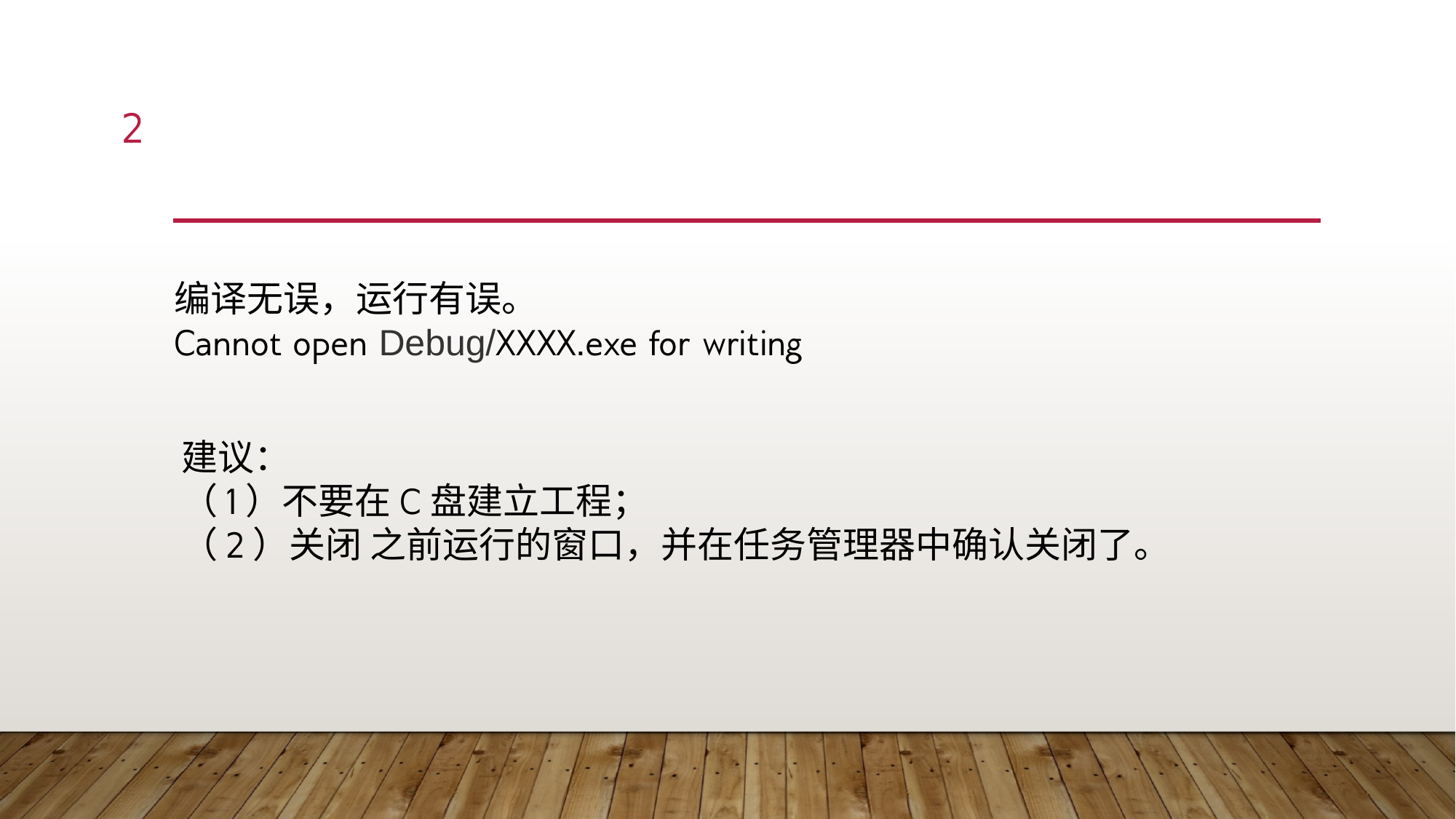

2
编译无误，运行有误。
Cannot open Debug/XXXX.exe for writing
建议：
（1）不要在C盘建立工程；
（2）关闭 之前运行的窗口，并在任务管理器中确认关闭了。